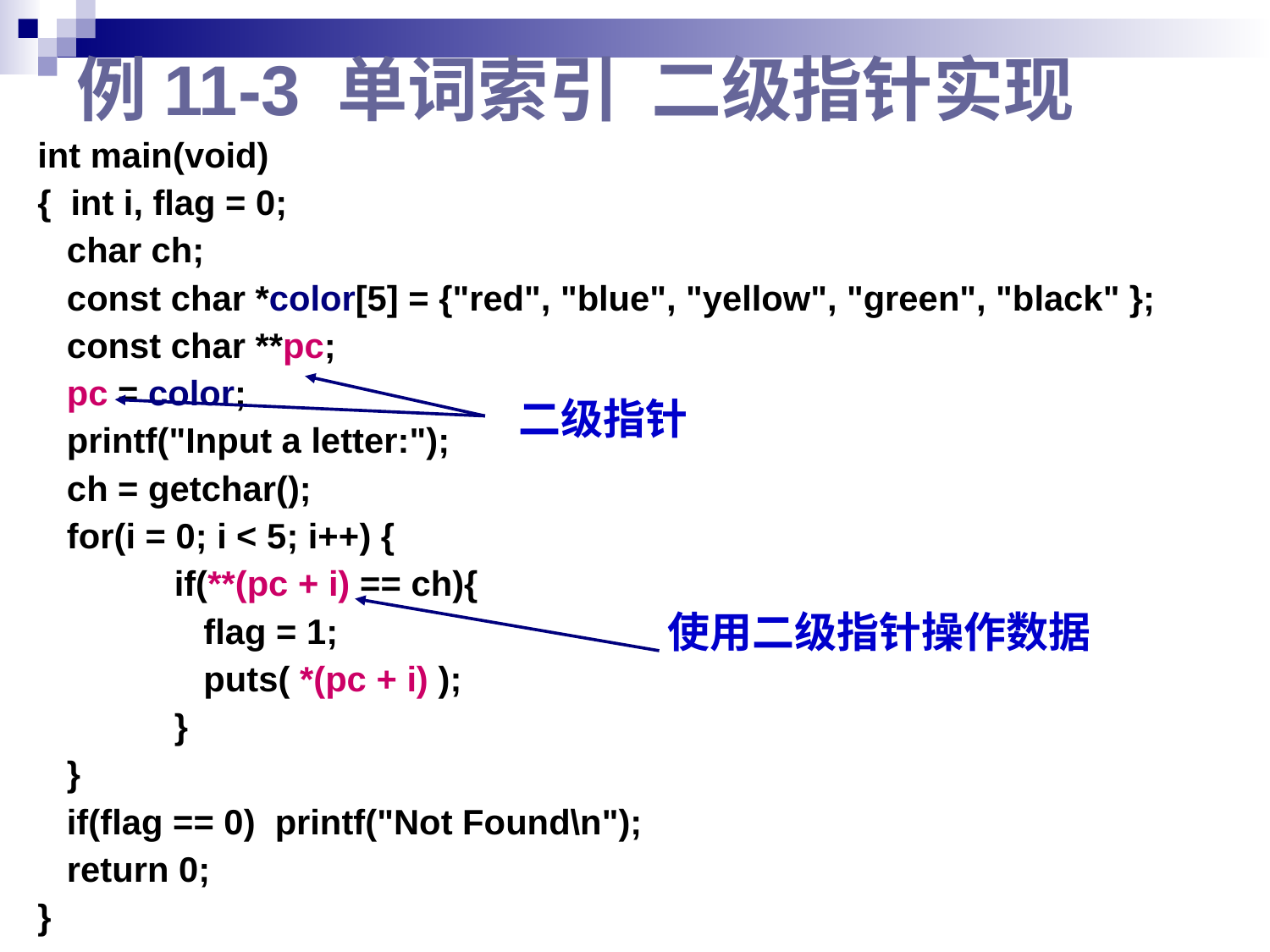

# 例11-3 单词索引  二级指针实现
int main(void)
{  int i, flag = 0;
   char ch;
   const char *color[5] = {"red", "blue", "yellow", "green", "black" };
   const char **pc;
   pc = color;
   printf("Input a letter:");
   ch = getchar();
   for(i = 0; i < 5; i++) {
   	 if(**(pc + i) == ch){
	    flag = 1;
   	    puts( *(pc + i) );
   	 }
   }
   if(flag == 0)  printf("Not Found\n");
   return 0;
}

二级指针

使用二级指针操作数据